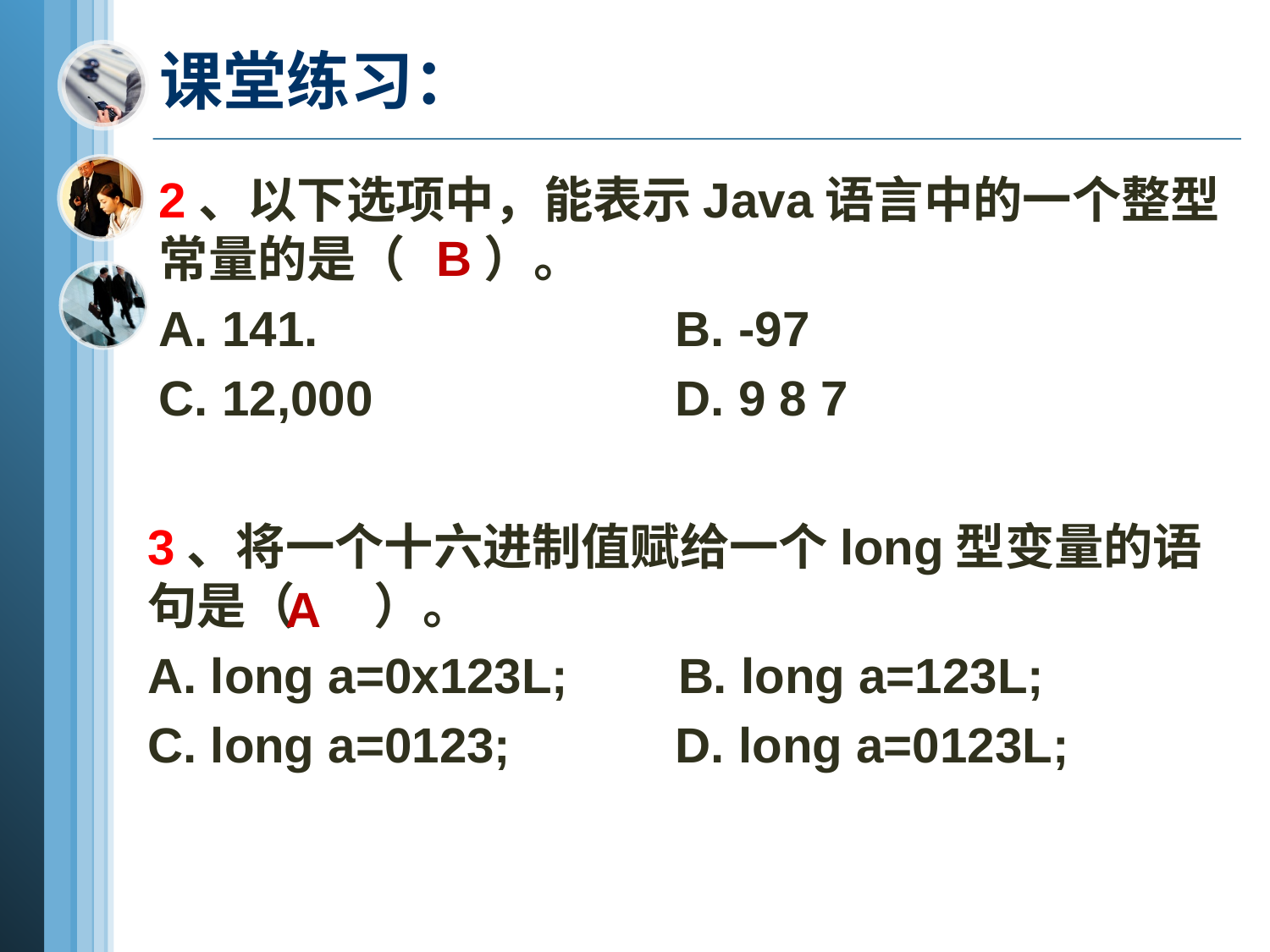

# 课堂练习：
2、以下选项中，能表示Java语言中的一个整型常量的是（       ）。
A. 141.                          B. -97
C. 12,000                      D. 9 8 7

B
3、将一个十六进制值赋给一个long型变量的语句是（       ）。
A. long a=0x123L;        B. long a=123L;
C. long a=0123;            D. long a=0123L;

A